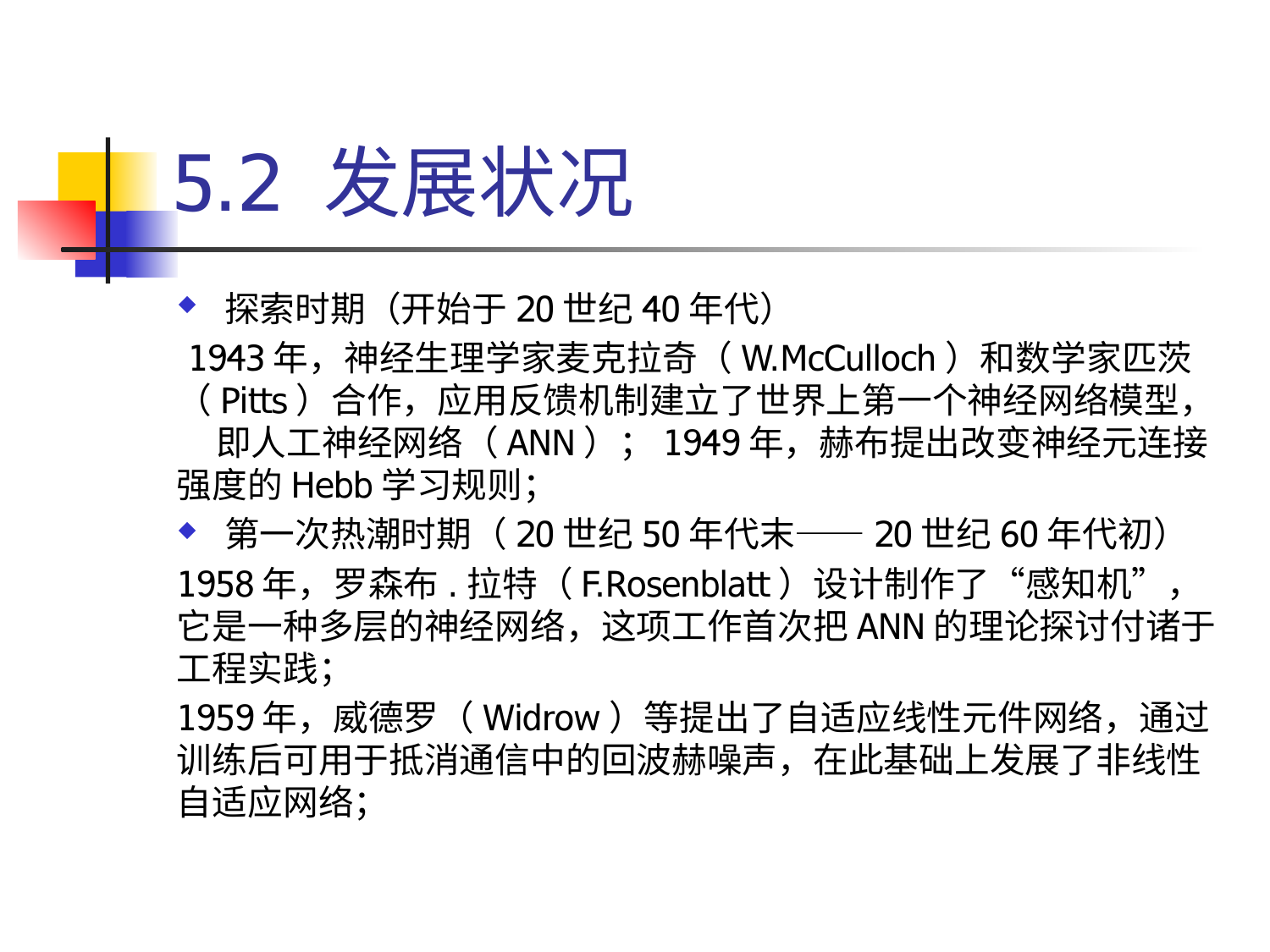

# 5.2 发展状况
探索时期（开始于20世纪40年代）
 1943年，神经生理学家麦克拉奇（W.McCulloch）和数学家匹茨  （Pitts）合作，应用反馈机制建立了世界上第一个神经网络模型，        即人工神经网络（ANN）；1949年，赫布提出改变神经元连接强度的Hebb学习规则；
第一次热潮时期（20世纪50年代末——20世纪60年代初）
1958年，罗森布.拉特（F.Rosenblatt）设计制作了“感知机”，它是一种多层的神经网络，这项工作首次把ANN的理论探讨付诸于工程实践；
1959年，威德罗（Widrow）等提出了自适应线性元件网络，通过训练后可用于抵消通信中的回波赫噪声，在此基础上发展了非线性自适应网络；